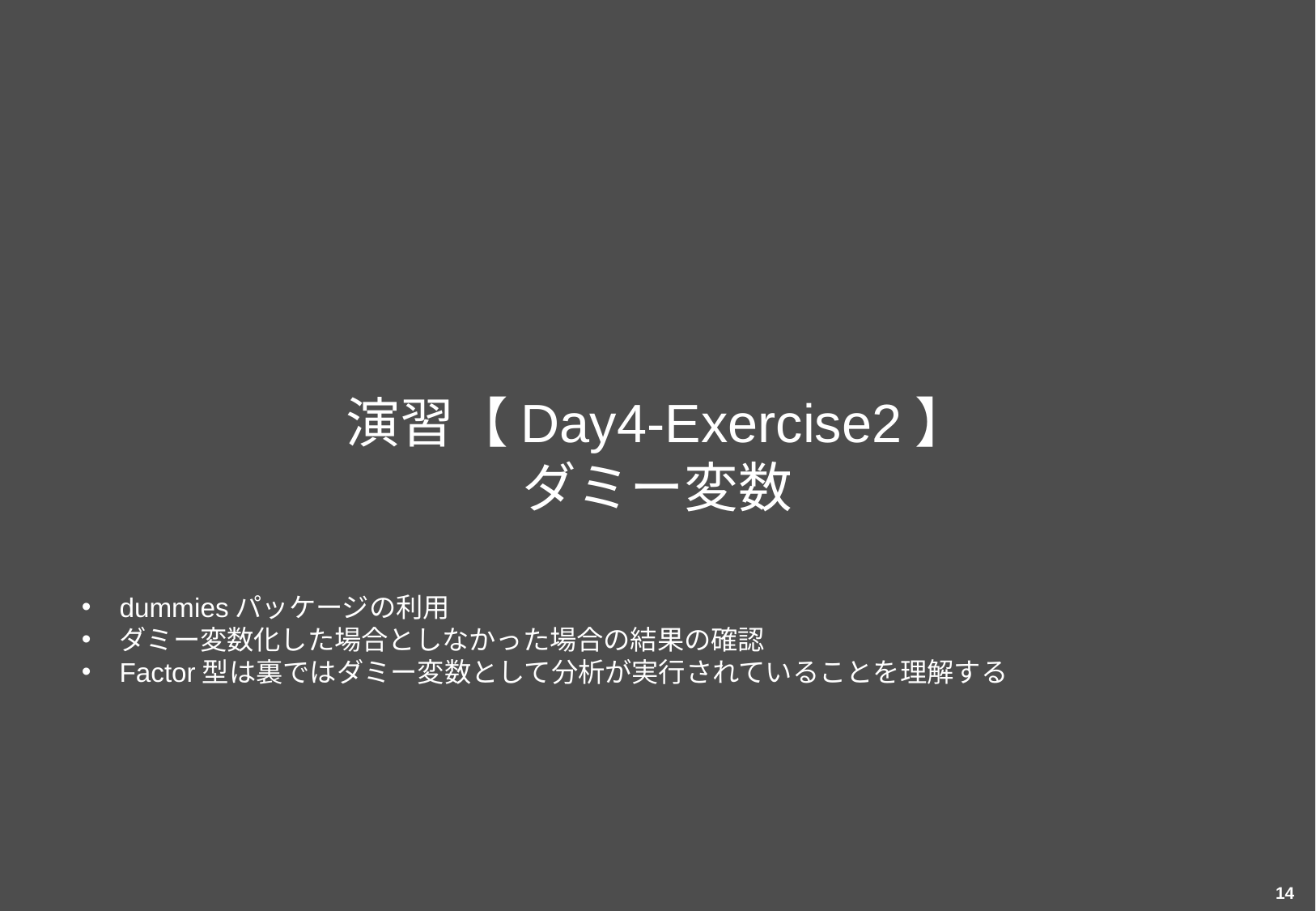

# 演習【Day4-Exercise2】 ダミー変数
dummiesパッケージの利用
ダミー変数化した場合としなかった場合の結果の確認
Factor型は裏ではダミー変数として分析が実行されていることを理解する

14